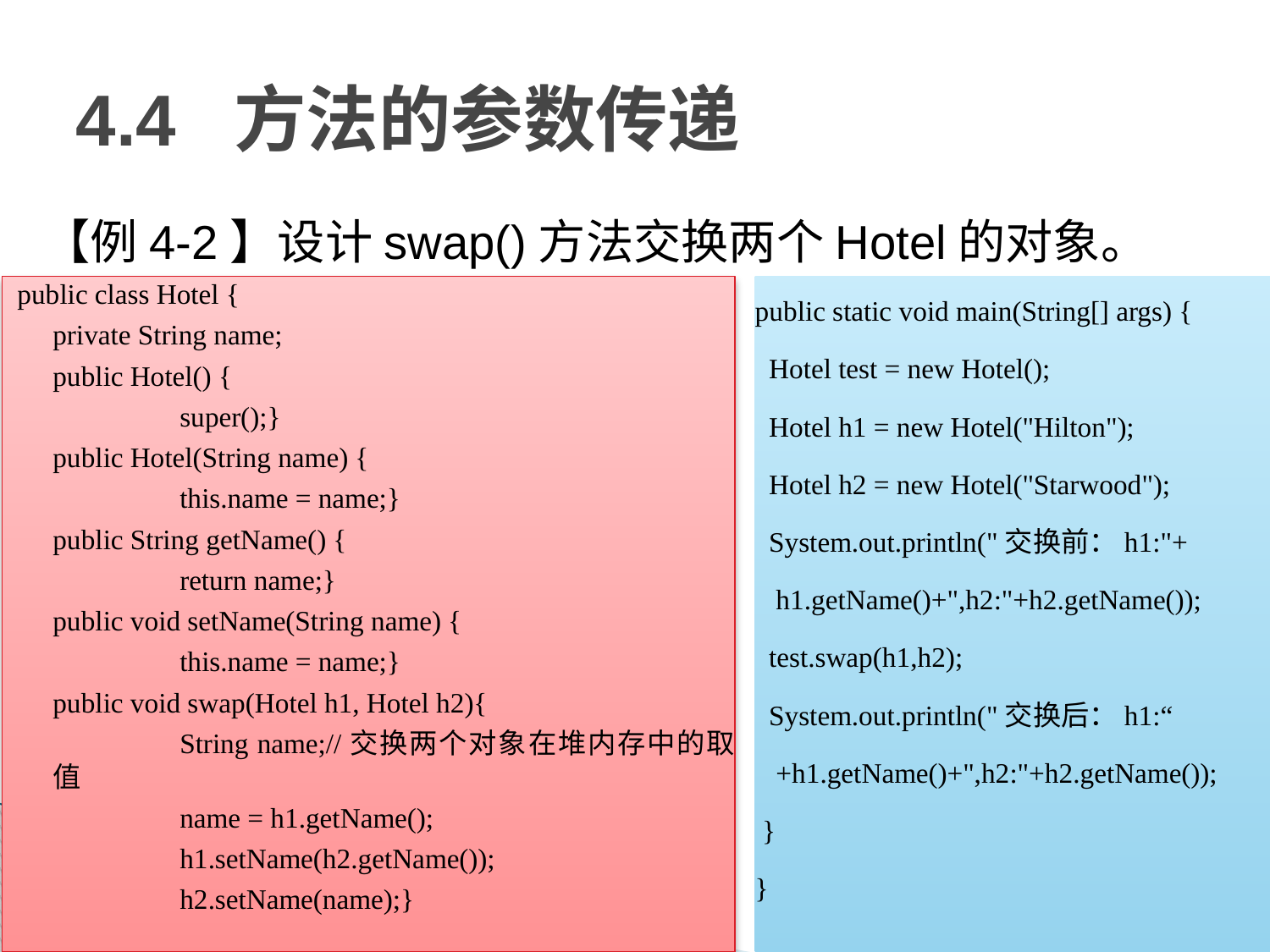

# 4.4  方法的参数传递
【例4-2】设计swap()方法交换两个Hotel的对象。

public class Hotel {
	private String name;
	public Hotel() {
		super();}
	public Hotel(String name) {
		this.name = name;}
	public String getName() {
		return name;}
	public void setName(String name) {
		this.name = name;}
	public void swap(Hotel h1, Hotel h2){
		String name;//交换两个对象在堆内存中的取值
		name = h1.getName();
		h1.setName(h2.getName());
		h2.setName(name);}
public static void main(String[] args) {
  Hotel test = new Hotel();
  Hotel h1 = new Hotel("Hilton");
  Hotel h2 = new Hotel("Starwood");
  System.out.println("交换前：h1:"+
   h1.getName()+",h2:"+h2.getName());
  test.swap(h1,h2);
  System.out.println("交换后：h1:“
   +h1.getName()+",h2:"+h2.getName());
 }
}